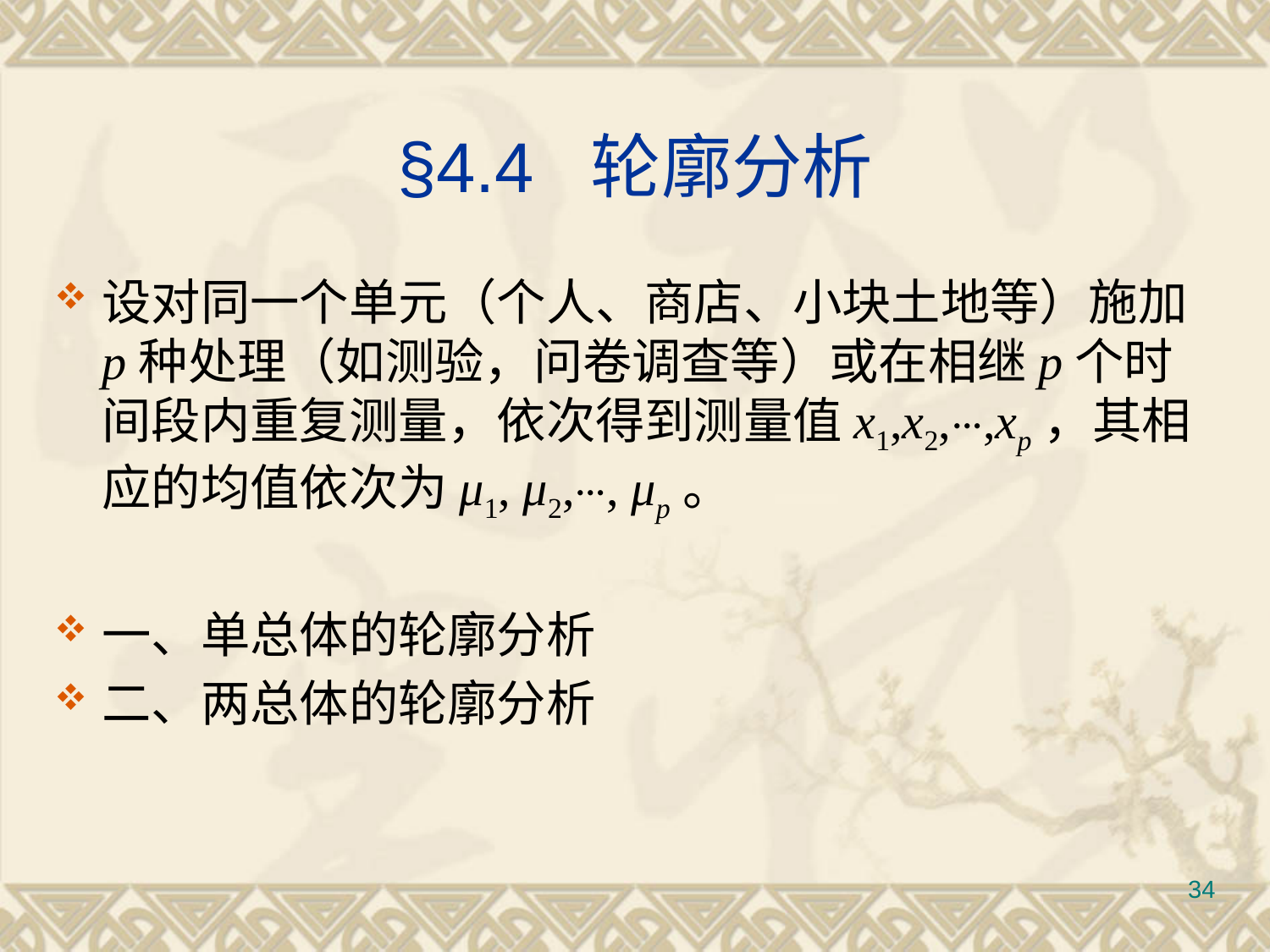

# §4.4  轮廓分析
设对同一个单元（个人、商店、小块土地等）施加p种处理（如测验，问卷调查等）或在相继p个时间段内重复测量，依次得到测量值x1,x2,⋯,xp，其相应的均值依次为μ1, μ2,⋯, μp。

一、单总体的轮廓分析
二、两总体的轮廓分析
34